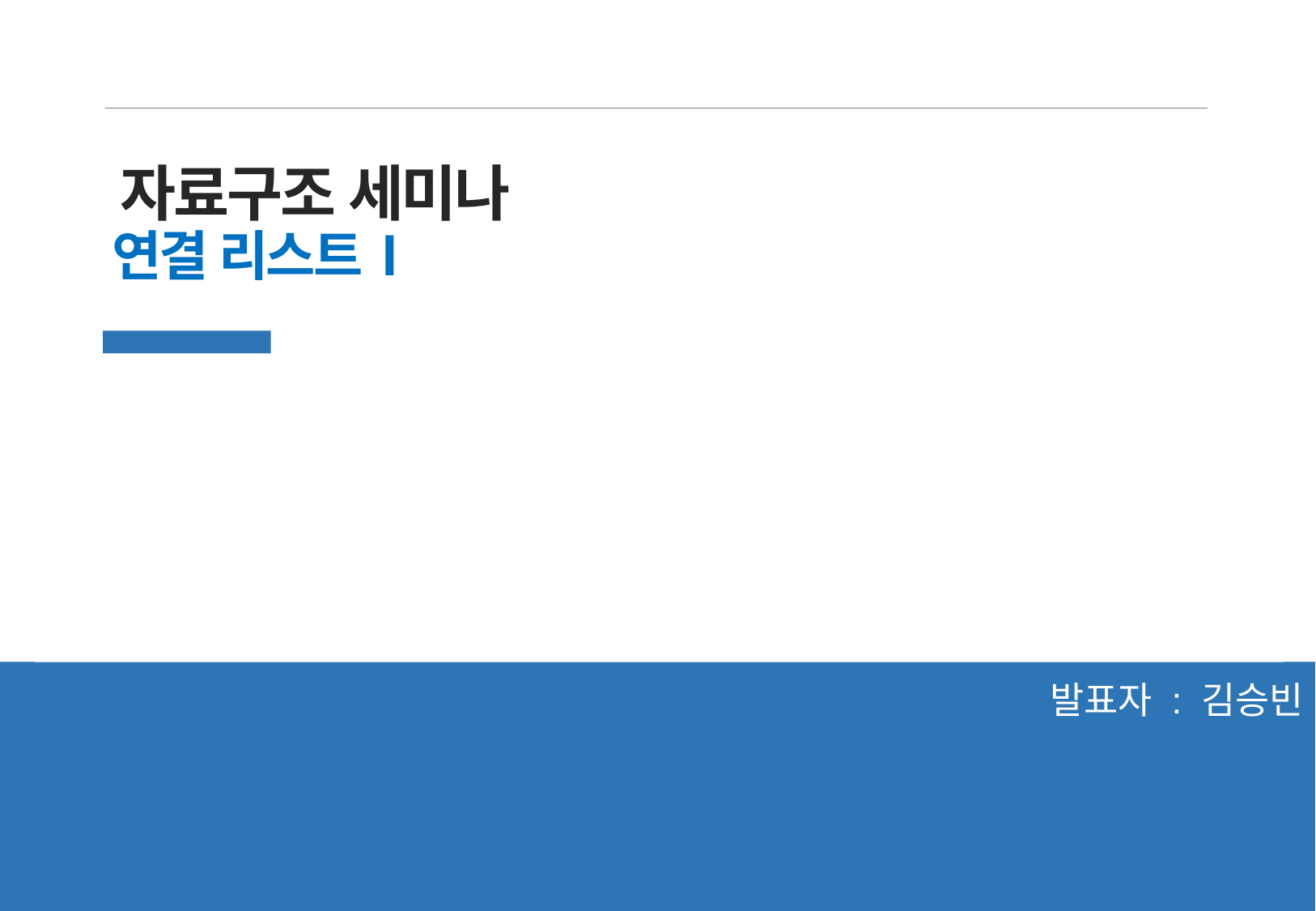

자료구조 세미나
연결 리스트Ⅰ

발표자 : 김승빈
1